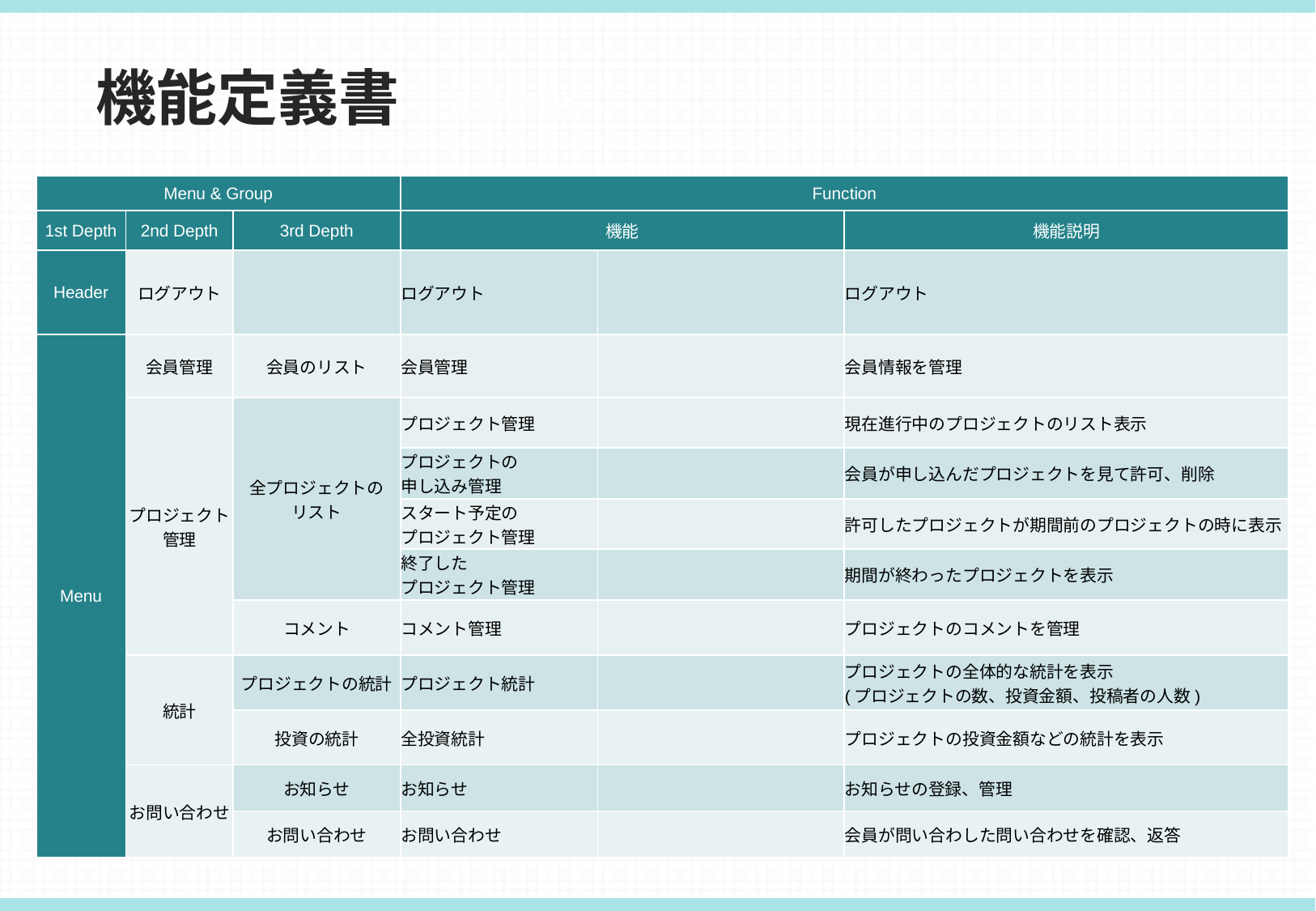

機能定義書
Admin
| Menu & Group |  |  | Function |  |  |
| --- | --- | --- | --- | --- | --- |
| 1st Depth | 2nd Depth | 3rd Depth | 機能 |  | 機能説明 |
| Header | ログアウト |  | ログアウト |  | ログアウト |
| Menu | 会員管理 | 会員のリスト | 会員管理 |  | 会員情報を管理 |
|  | プロジェクト 管理 | 全プロジェクトの リスト | プロジェクト管理 |  | 現在進行中のプロジェクトのリスト表示 |
|  |  |  | プロジェクトの 申し込み管理 |  | 会員が申し込んだプロジェクトを見て許可、削除 |
|  |  |  | スタート予定の プロジェクト管理 |  | 許可したプロジェクトが期間前のプロジェクトの時に表示 |
|  |  |  | 終了した プロジェクト管理 |  | 期間が終わったプロジェクトを表示 |
|  |  | コメント | コメント管理 |  | プロジェクトのコメントを管理 |
|  | 統計 | プロジェクトの統計 | プロジェクト統計 |  | プロジェクトの全体的な統計を表示 (プロジェクトの数、投資金額、投稿者の人数) |
|  |  | 投資の統計 | 全投資統計 |  | プロジェクトの投資金額などの統計を表示 |
|  | お問い合わせ | お知らせ | お知らせ |  | お知らせの登録、管理 |
|  |  | お問い合わせ | お問い合わせ |  | 会員が問い合わした問い合わせを確認、返答 |